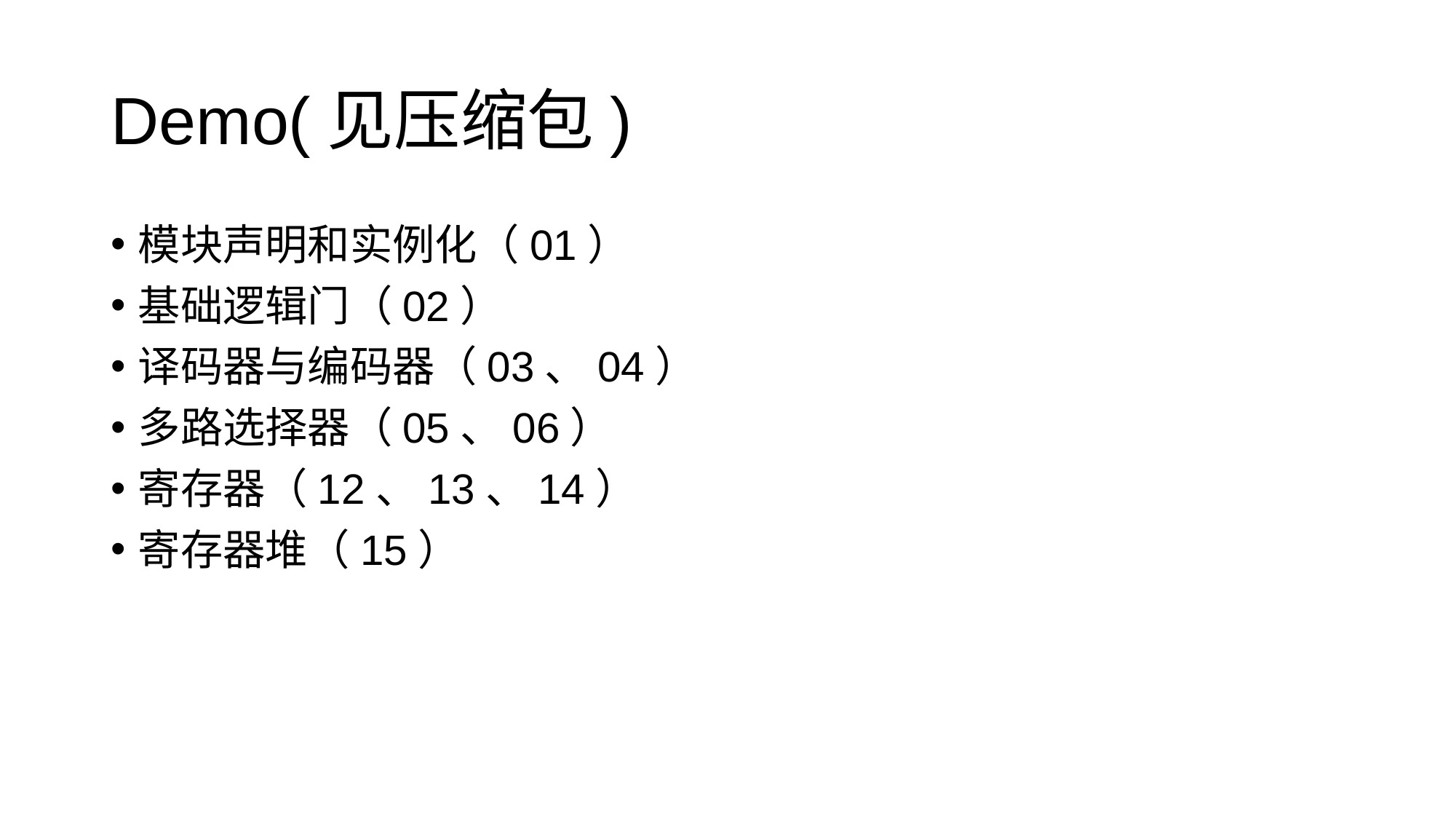

# Demo(见压缩包)
模块声明和实例化（01）
基础逻辑门（02）
译码器与编码器（03、04）
多路选择器（05、06）
寄存器（12、13、14）
寄存器堆（15）